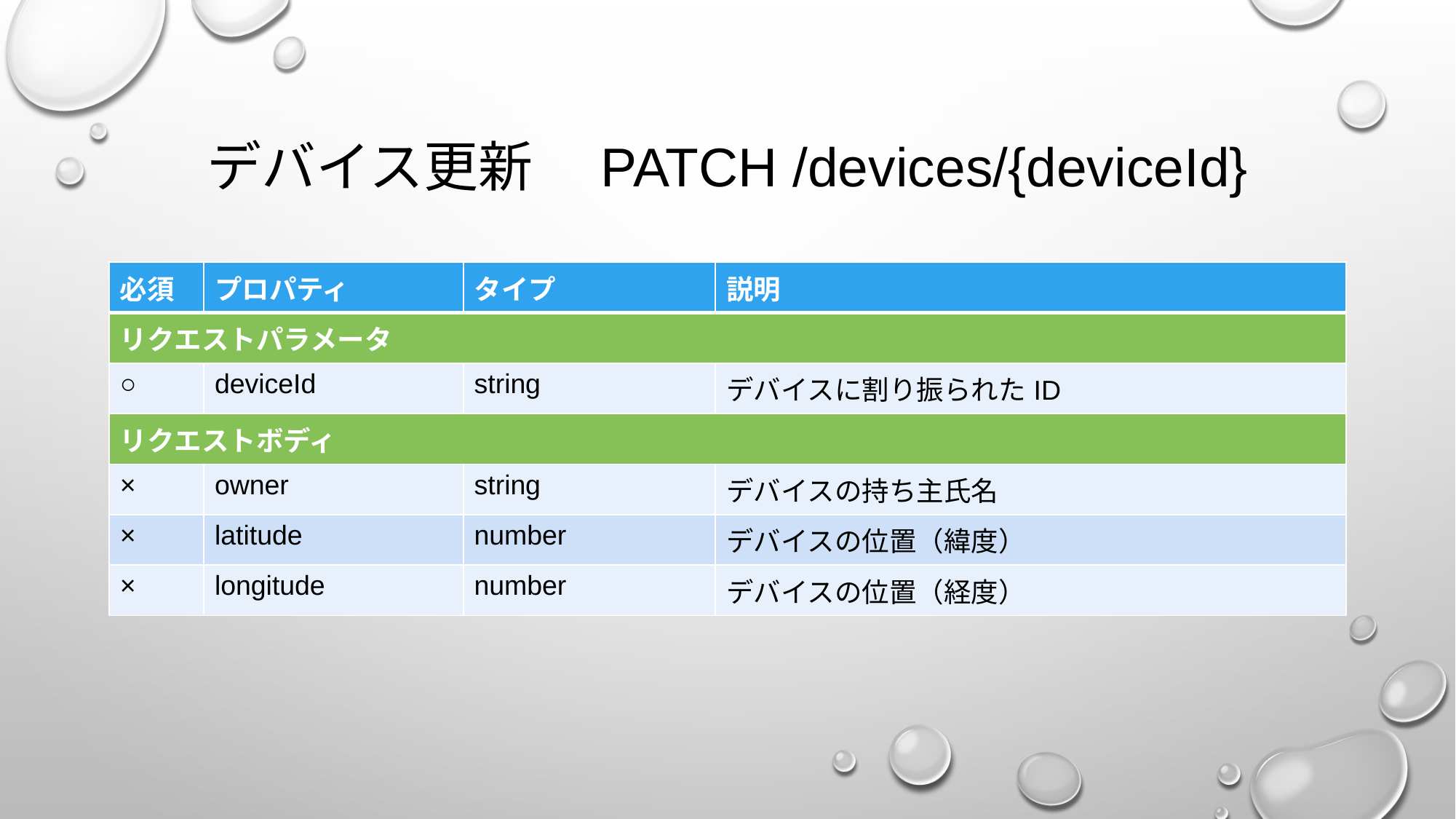

# デバイス更新　PATCH /devices/{deviceId}
| 必須 | プロパティ | タイプ | 説明 |
| --- | --- | --- | --- |
| リクエストパラメータ |  |  |  |
| ○ | deviceId | string | デバイスに割り振られたID |
| リクエストボディ |  |  |  |
| × | owner | string | デバイスの持ち主氏名 |
| × | latitude | number | デバイスの位置（緯度） |
| × | longitude | number | デバイスの位置（経度） |